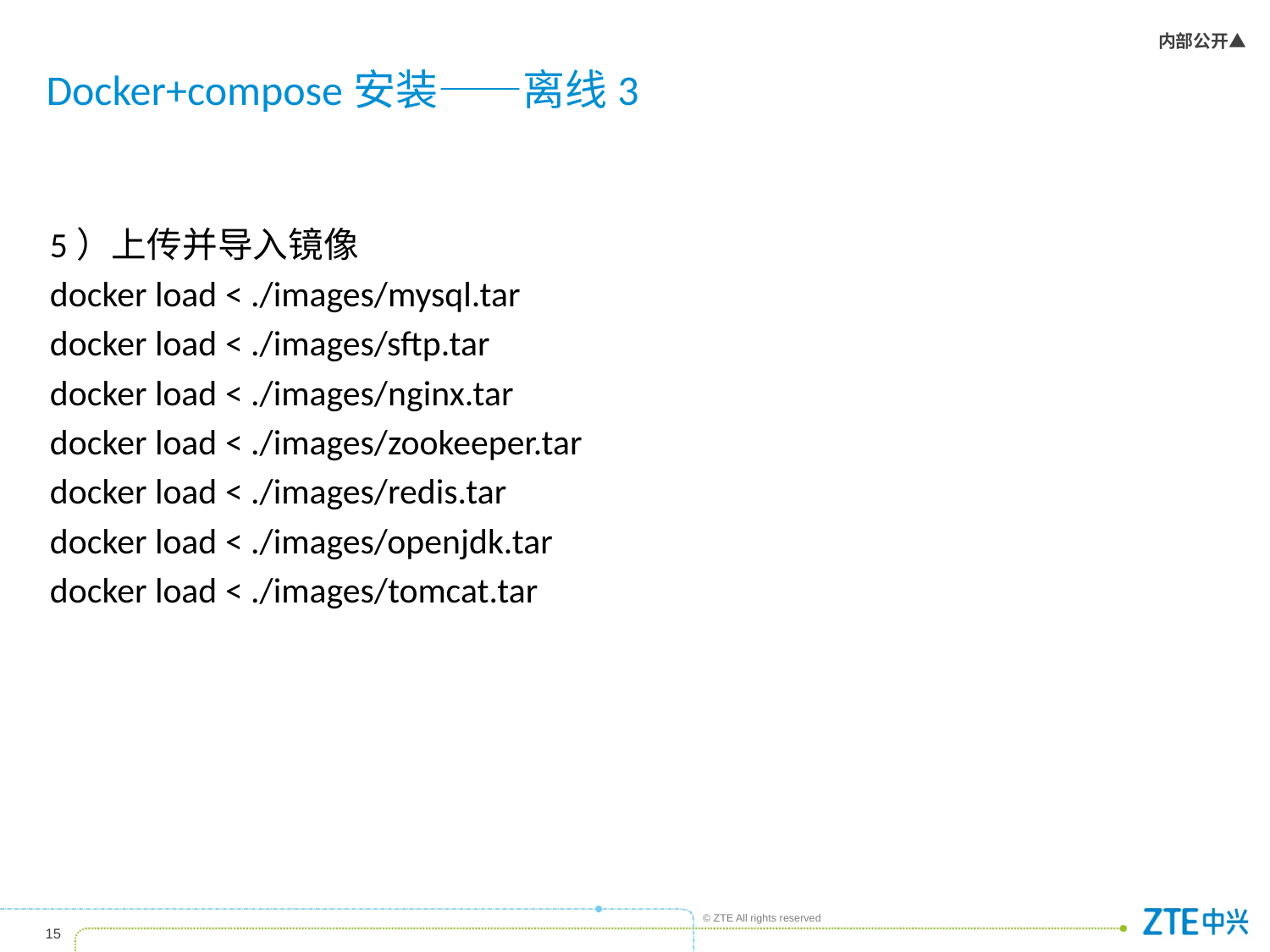

# Docker+compose安装——离线3
5）上传并导入镜像
docker load < ./images/mysql.tar
docker load < ./images/sftp.tar
docker load < ./images/nginx.tar
docker load < ./images/zookeeper.tar
docker load < ./images/redis.tar
docker load < ./images/openjdk.tar
docker load < ./images/tomcat.tar